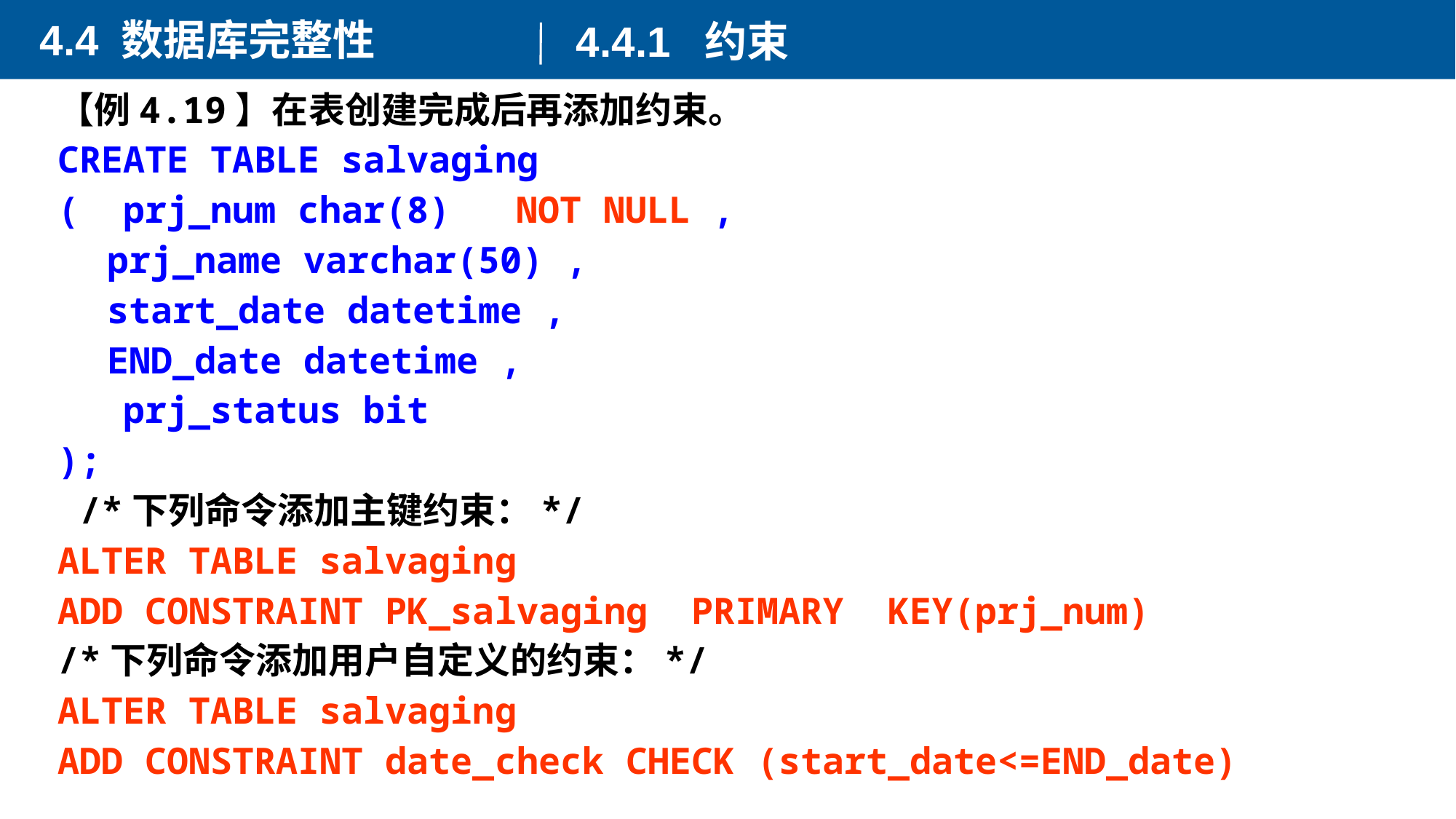

4.4 数据库完整性
4.4.1  约束
【例4.19】在表创建完成后再添加约束。
CREATE TABLE salvaging
(  prj_num char(8)   NOT NULL ,
	 prj_name varchar(50) ,
	 start_date datetime ,
	 END_date datetime ,
   prj_status bit
);
 /*下列命令添加主键约束：*/
ALTER TABLE salvaging
ADD CONSTRAINT PK_salvaging  PRIMARY  KEY(prj_num)
/*下列命令添加用户自定义的约束：*/
ALTER TABLE salvaging
ADD CONSTRAINT date_check CHECK (start_date<=END_date)